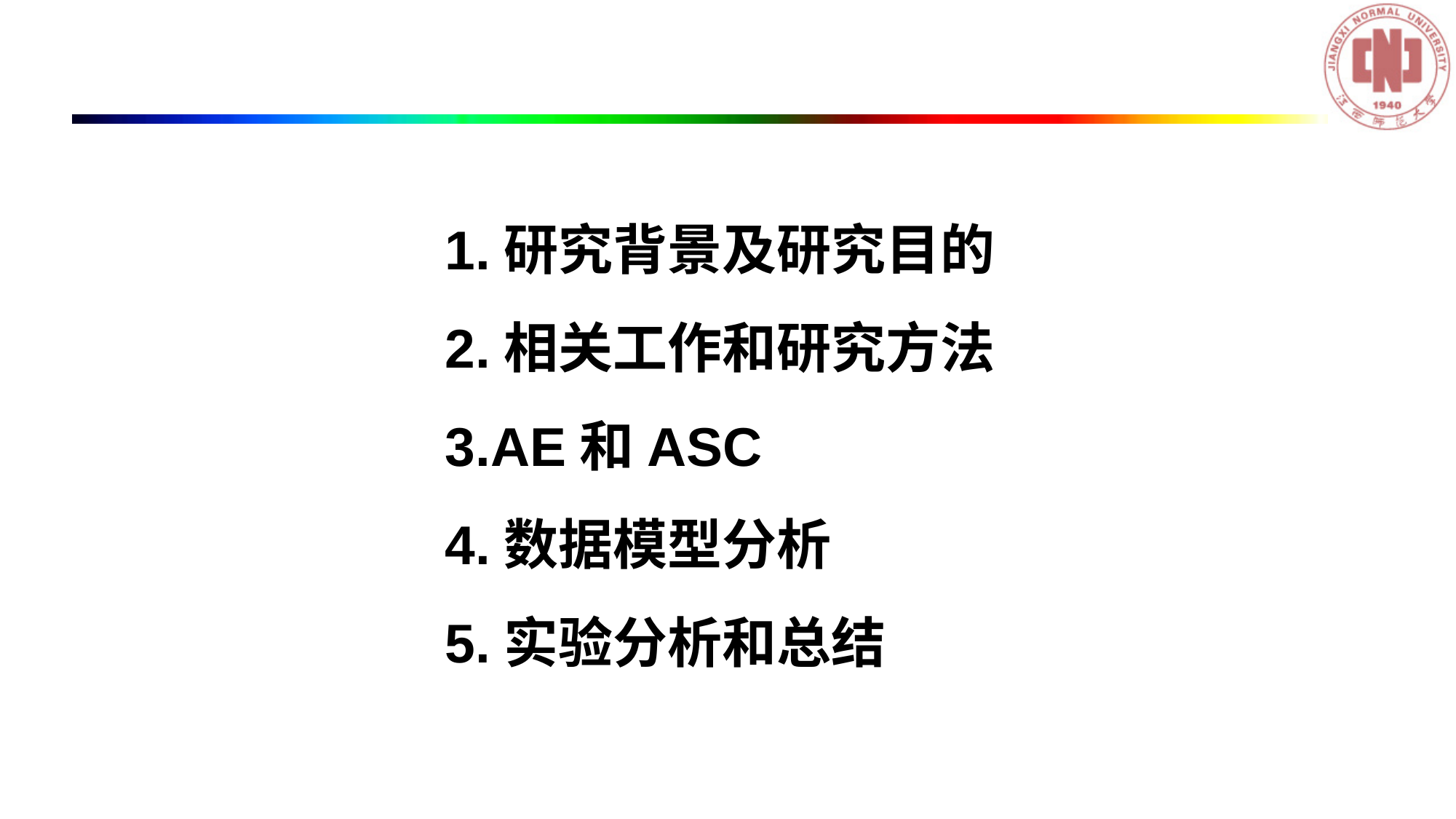

1.研究背景及研究目的
2.相关工作和研究方法
3.AE和ASC
4.数据模型分析
5.实验分析和总结
2